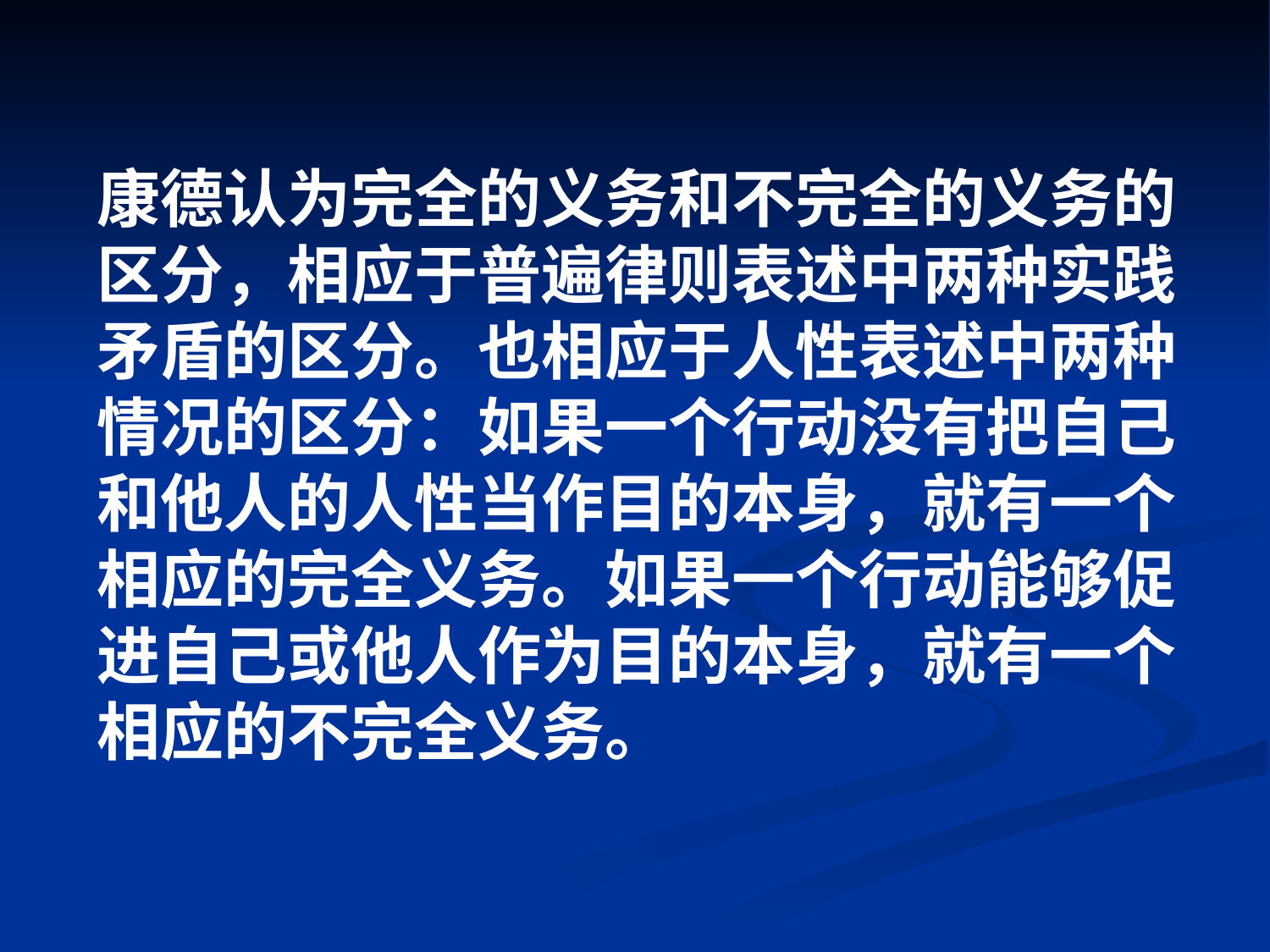

康德认为完全的义务和不完全的义务的区分，相应于普遍律则表述中两种实践矛盾的区分。也相应于人性表述中两种情况的区分：如果一个行动没有把自己和他人的人性当作目的本身，就有一个相应的完全义务。如果一个行动能够促进自己或他人作为目的本身，就有一个相应的不完全义务。